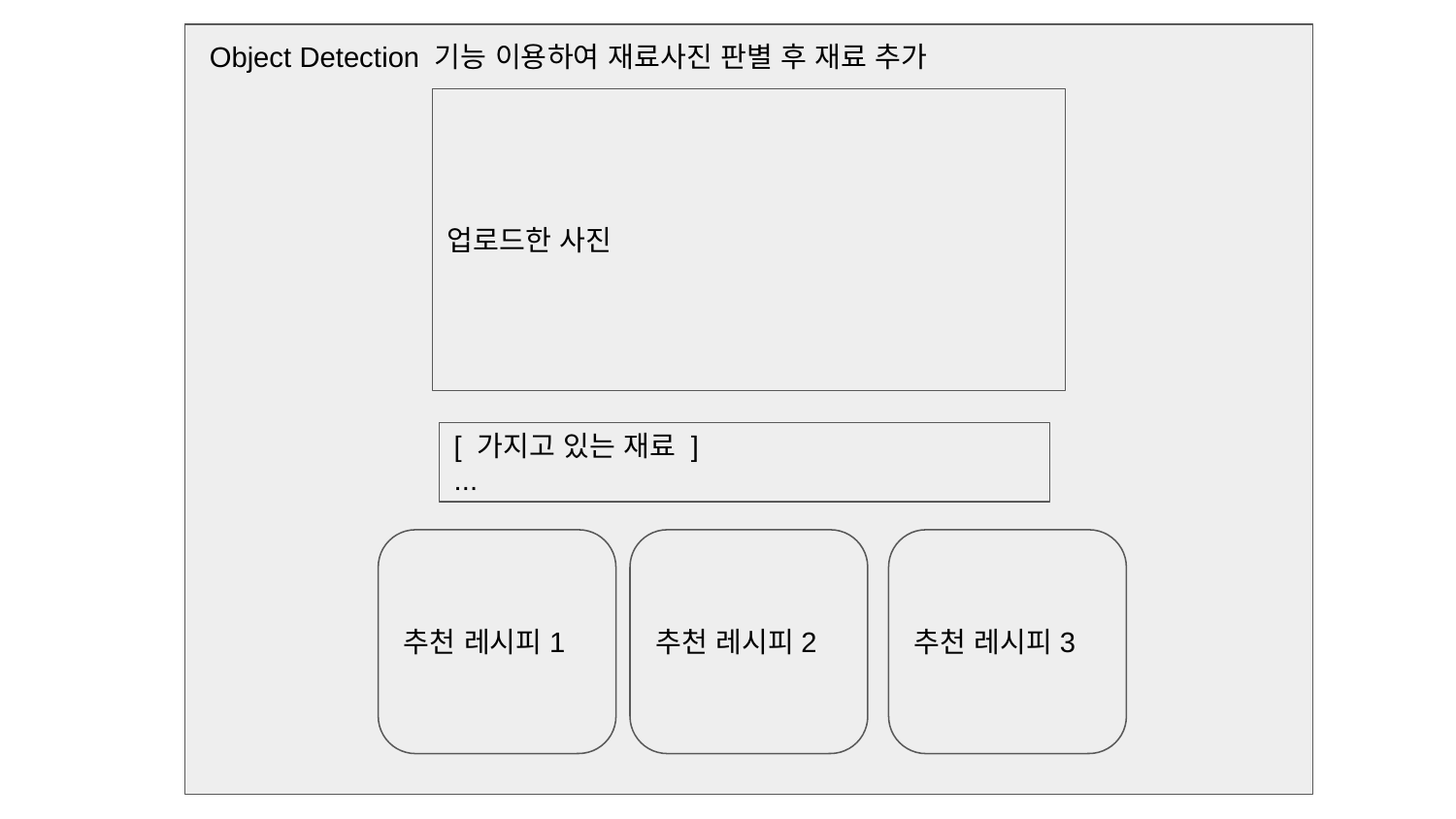

Object Detection 기능 이용하여 재료사진 판별 후 재료 추가
업로드한 사진

[ 가지고 있는 재료 ]
...
추천 레시피1
추천 레시피2
추천 레시피3